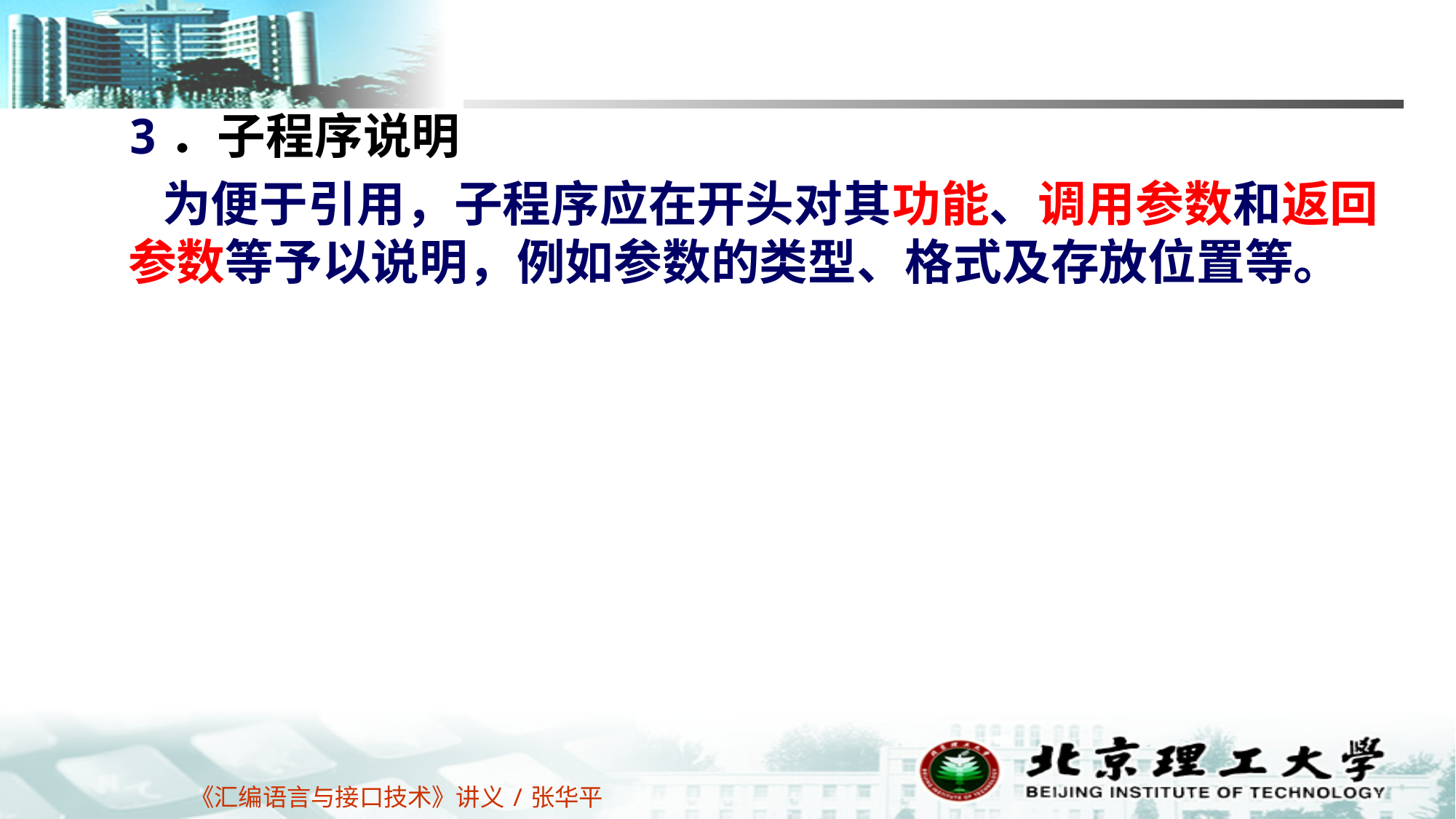

3．子程序说明
  为便于引用，子程序应在开头对其功能、调用参数和返回参数等予以说明，例如参数的类型、格式及存放位置等。